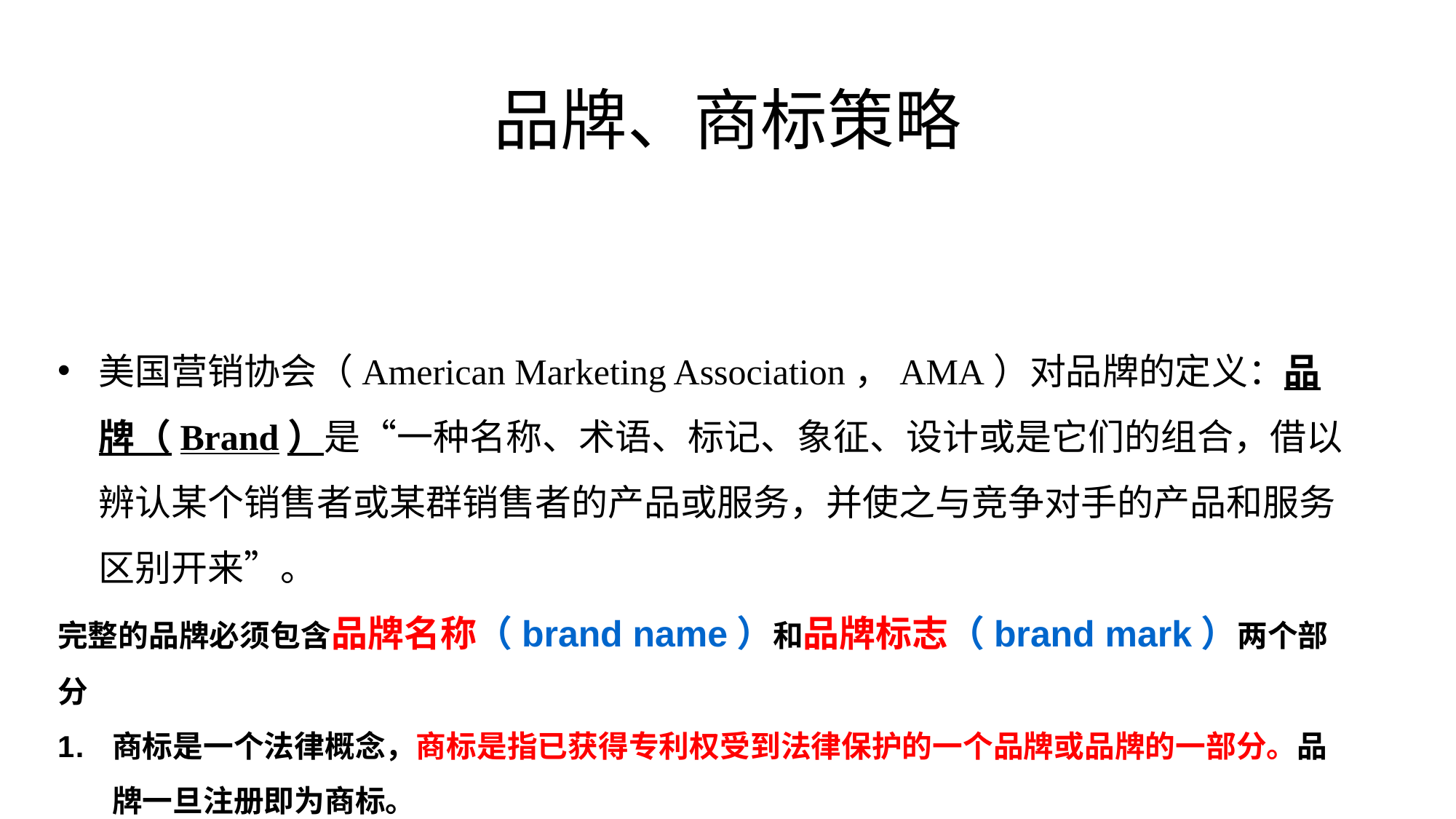

# 品牌、商标策略
美国营销协会（American Marketing Association，AMA）对品牌的定义：品牌（Brand）是“一种名称、术语、标记、象征、设计或是它们的组合，借以辨认某个销售者或某群销售者的产品或服务，并使之与竞争对手的产品和服务区别开来”。
完整的品牌必须包含品牌名称（brand name）和品牌标志（brand mark）两个部分
商标是一个法律概念，商标是指已获得专利权受到法律保护的一个品牌或品牌的一部分。品牌一旦注册即为商标。